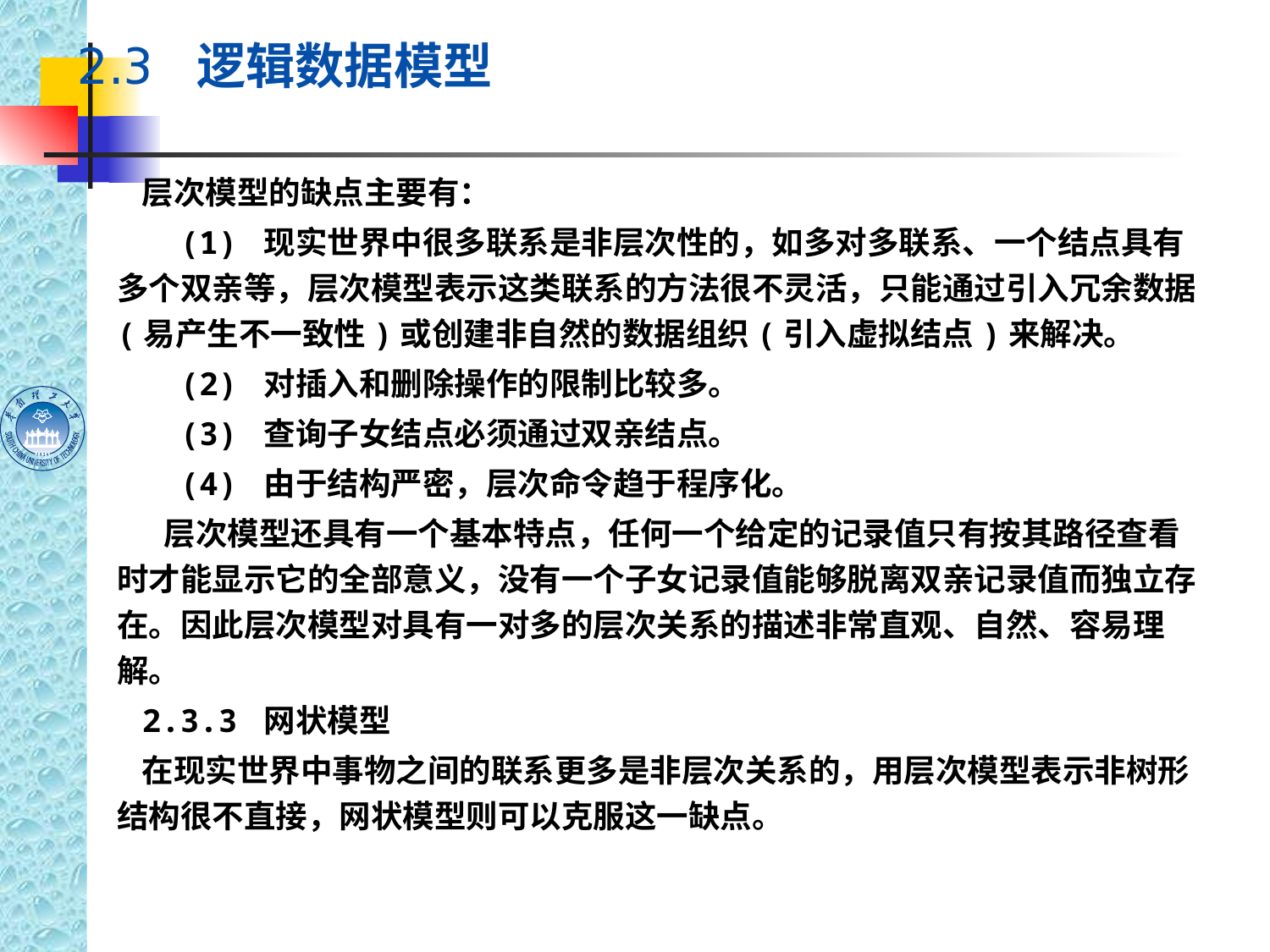

#
2.3  逻辑数据模型
层次模型的缺点主要有：
  (1) 现实世界中很多联系是非层次性的，如多对多联系、一个结点具有多个双亲等，层次模型表示这类联系的方法很不灵活，只能通过引入冗余数据(易产生不一致性)或创建非自然的数据组织(引入虚拟结点)来解决。
  (2) 对插入和删除操作的限制比较多。
  (3) 查询子女结点必须通过双亲结点。
  (4) 由于结构严密，层次命令趋于程序化。
  层次模型还具有一个基本特点，任何一个给定的记录值只有按其路径查看时才能显示它的全部意义，没有一个子女记录值能够脱离双亲记录值而独立存在。因此层次模型对具有一对多的层次关系的描述非常直观、自然、容易理解。
2.3.3 网状模型
在现实世界中事物之间的联系更多是非层次关系的，用层次模型表示非树形结构很不直接，网状模型则可以克服这一缺点。